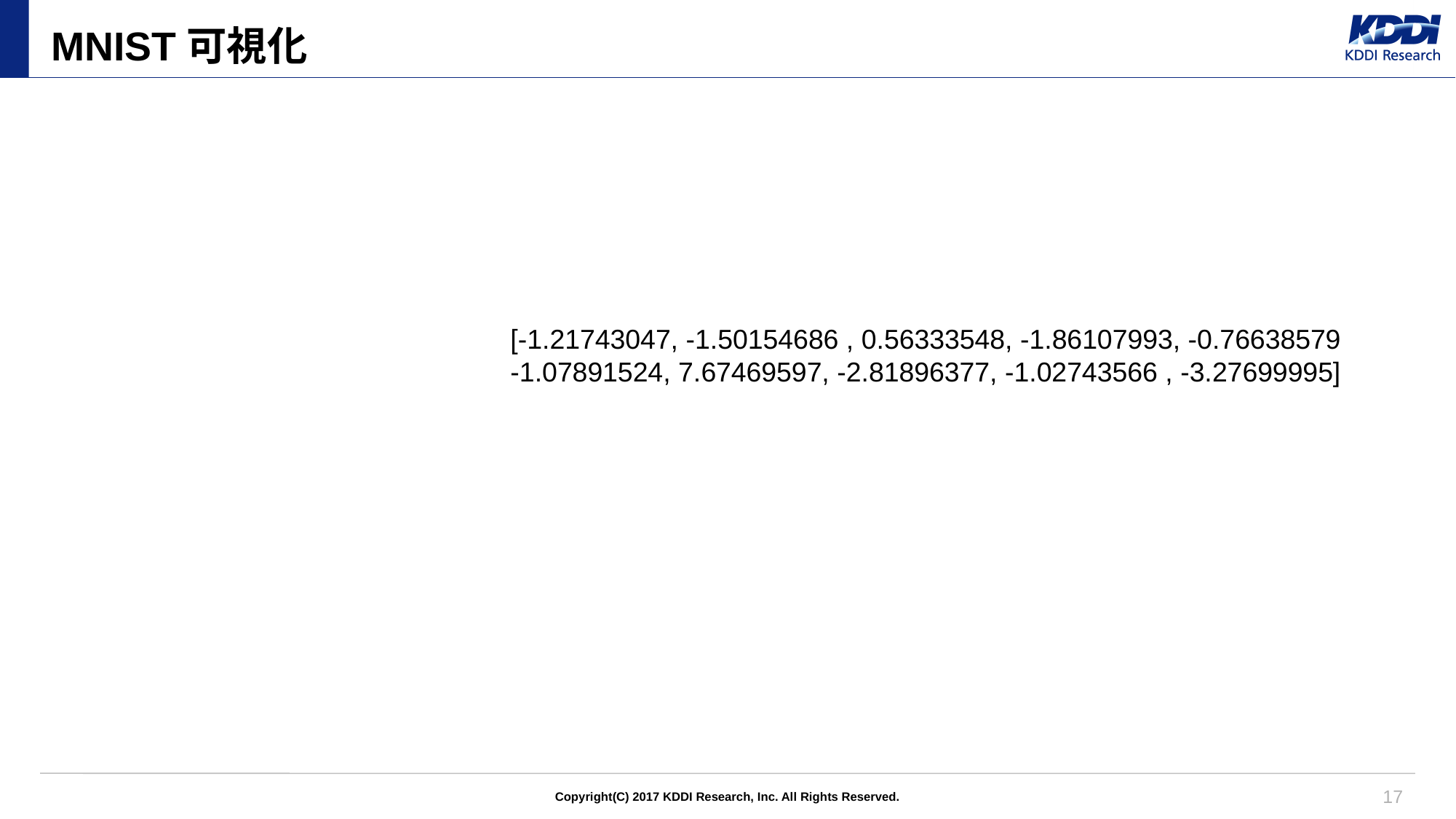

# MNIST可視化
[-1.21743047, -1.50154686 , 0.56333548, -1.86107993, -0.76638579
-1.07891524, 7.67469597, -2.81896377, -1.02743566 , -3.27699995]

17